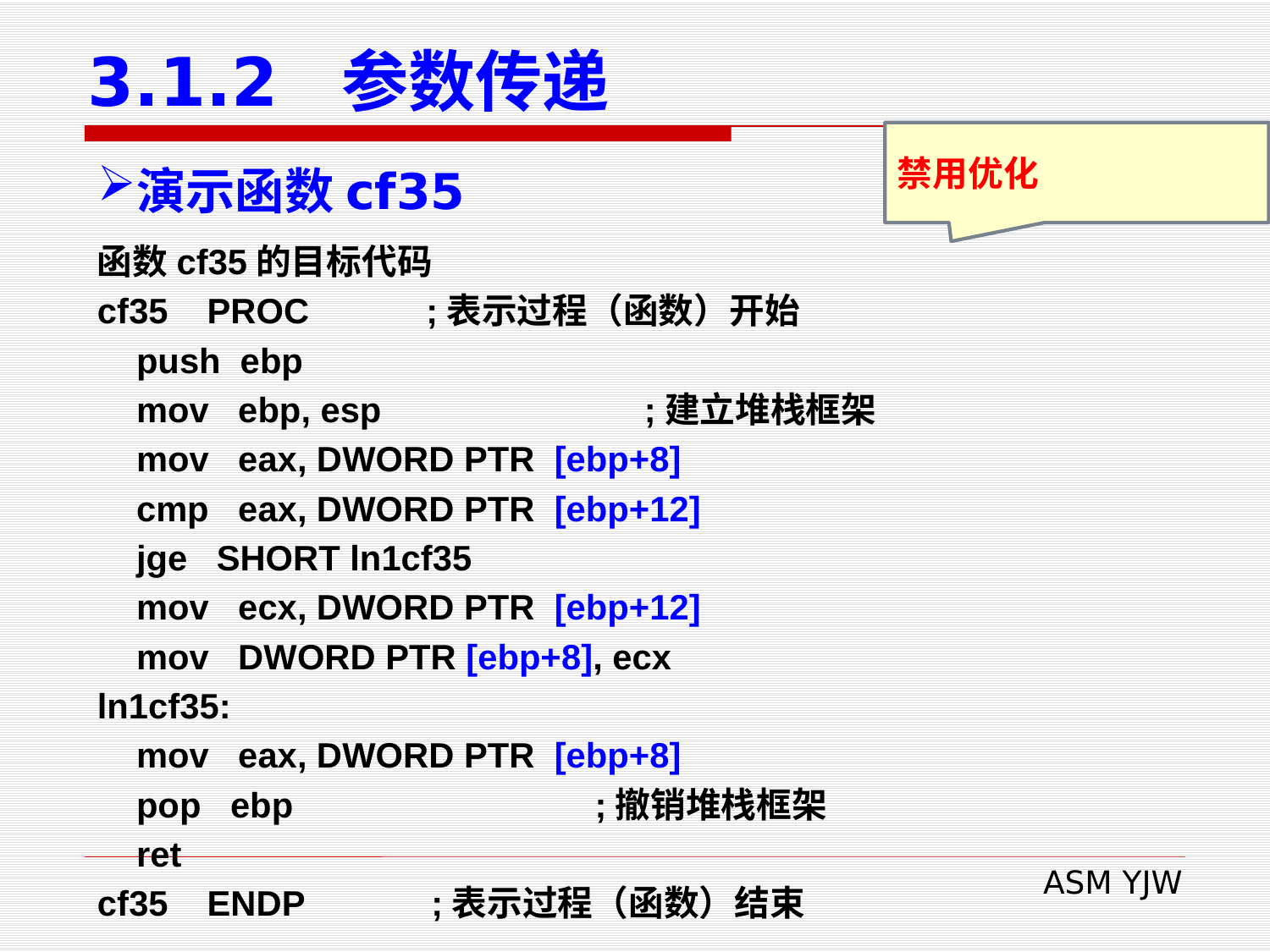

# 3.1.2  参数传递
禁用优化
演示函数cf35
函数cf35的目标代码
cf35    PROC            ;表示过程（函数）开始
    push  ebp
    mov   ebp, esp                           ;建立堆栈框架
    mov   eax, DWORD PTR  [ebp+8]
    cmp   eax, DWORD PTR  [ebp+12]
    jge   SHORT ln1cf35
    mov   ecx, DWORD PTR  [ebp+12]
    mov   DWORD PTR [ebp+8], ecx
ln1cf35:
    mov   eax, DWORD PTR  [ebp+8]
    pop   ebp                               ;撤销堆栈框架
    ret
cf35    ENDP             ;表示过程（函数）结束